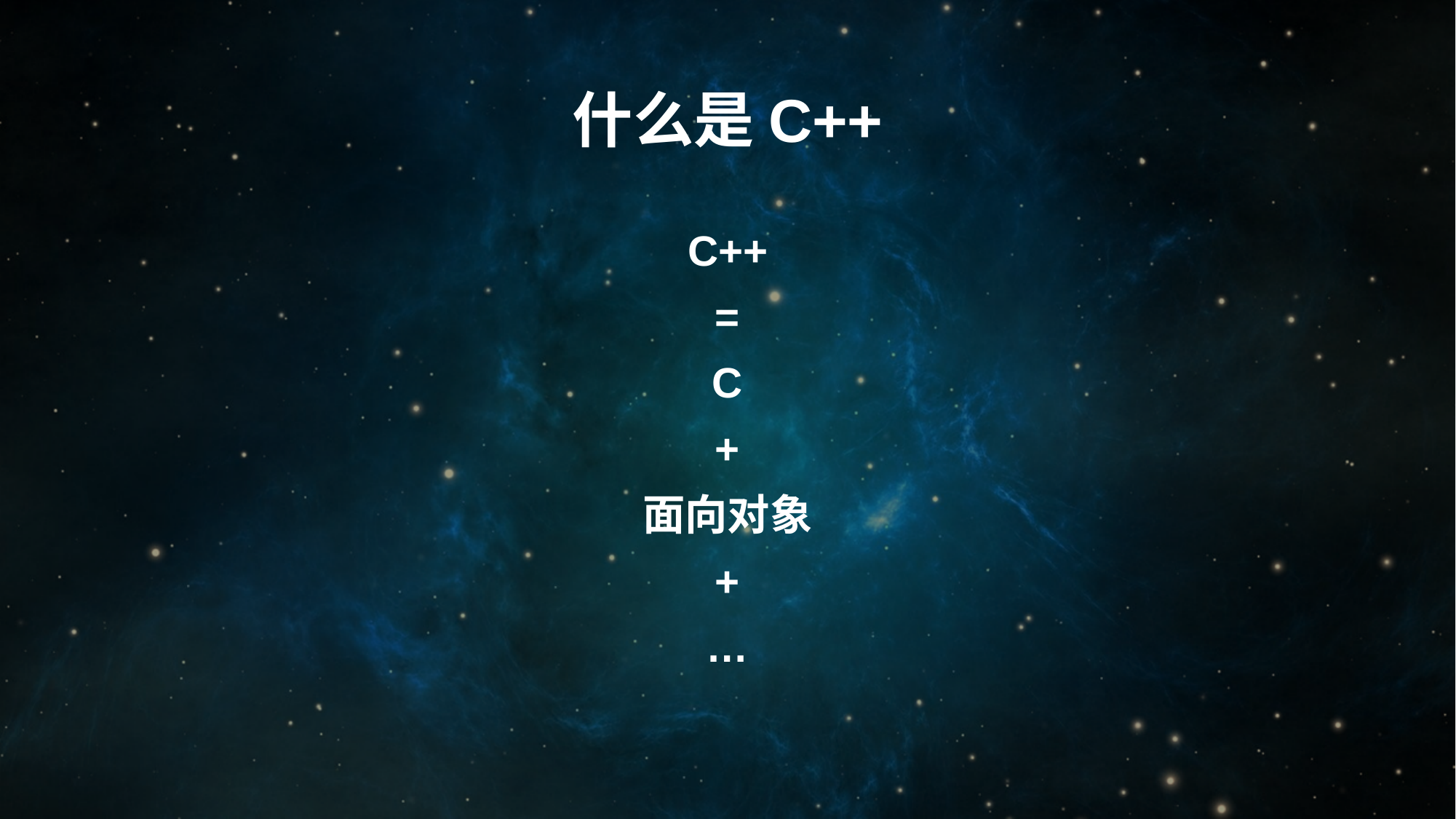

# 什么是C++
C++
=
C
+
面向对象
+
…